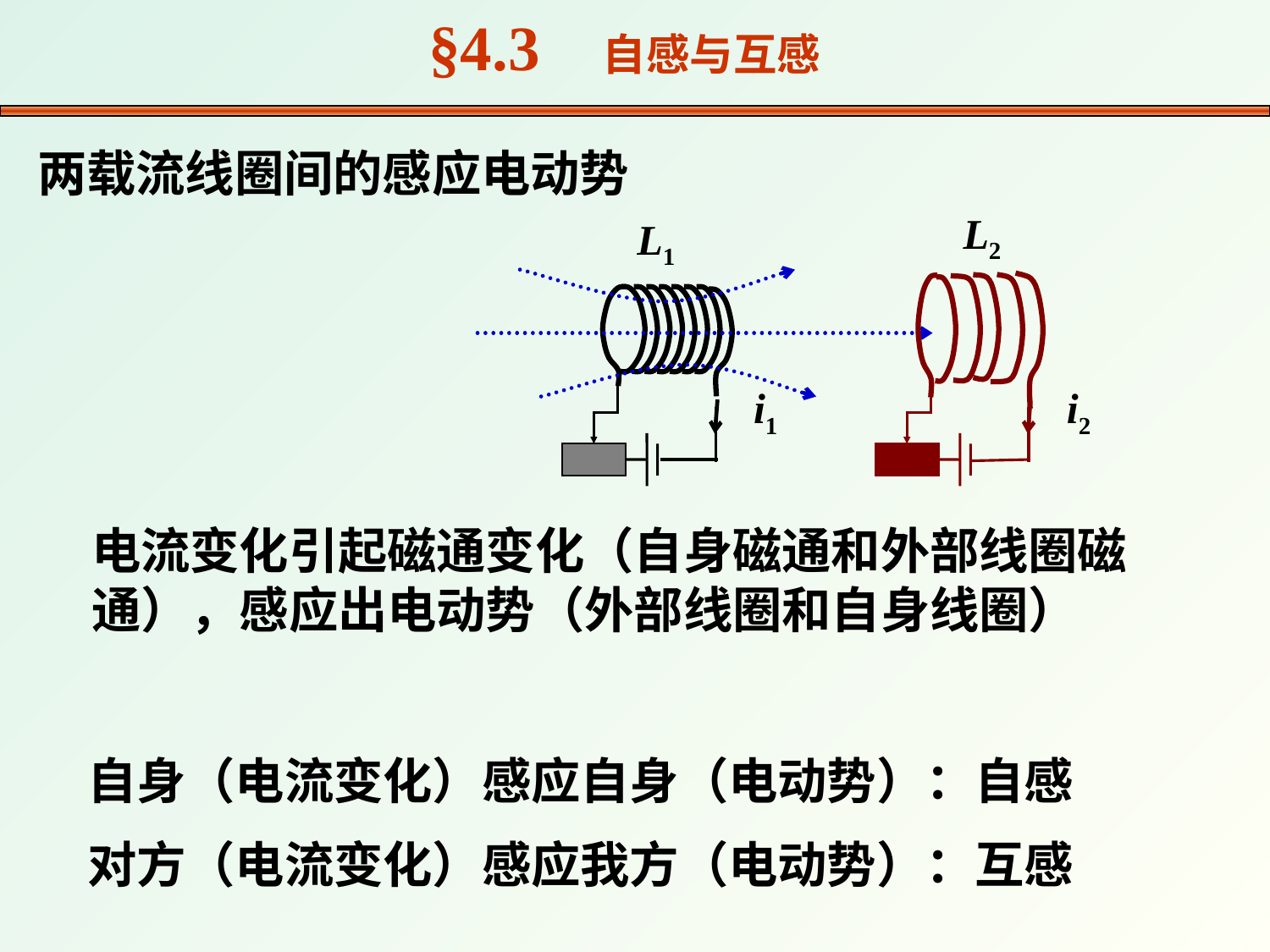

# §4.3   自感与互感

两载流线圈间的感应电动势
L2

i2

L1

i1

电流变化引起磁通变化（自身磁通和外部线圈磁通），感应出电动势（外部线圈和自身线圈）
自身（电流变化）感应自身（电动势）：自感
对方（电流变化）感应我方（电动势）：互感